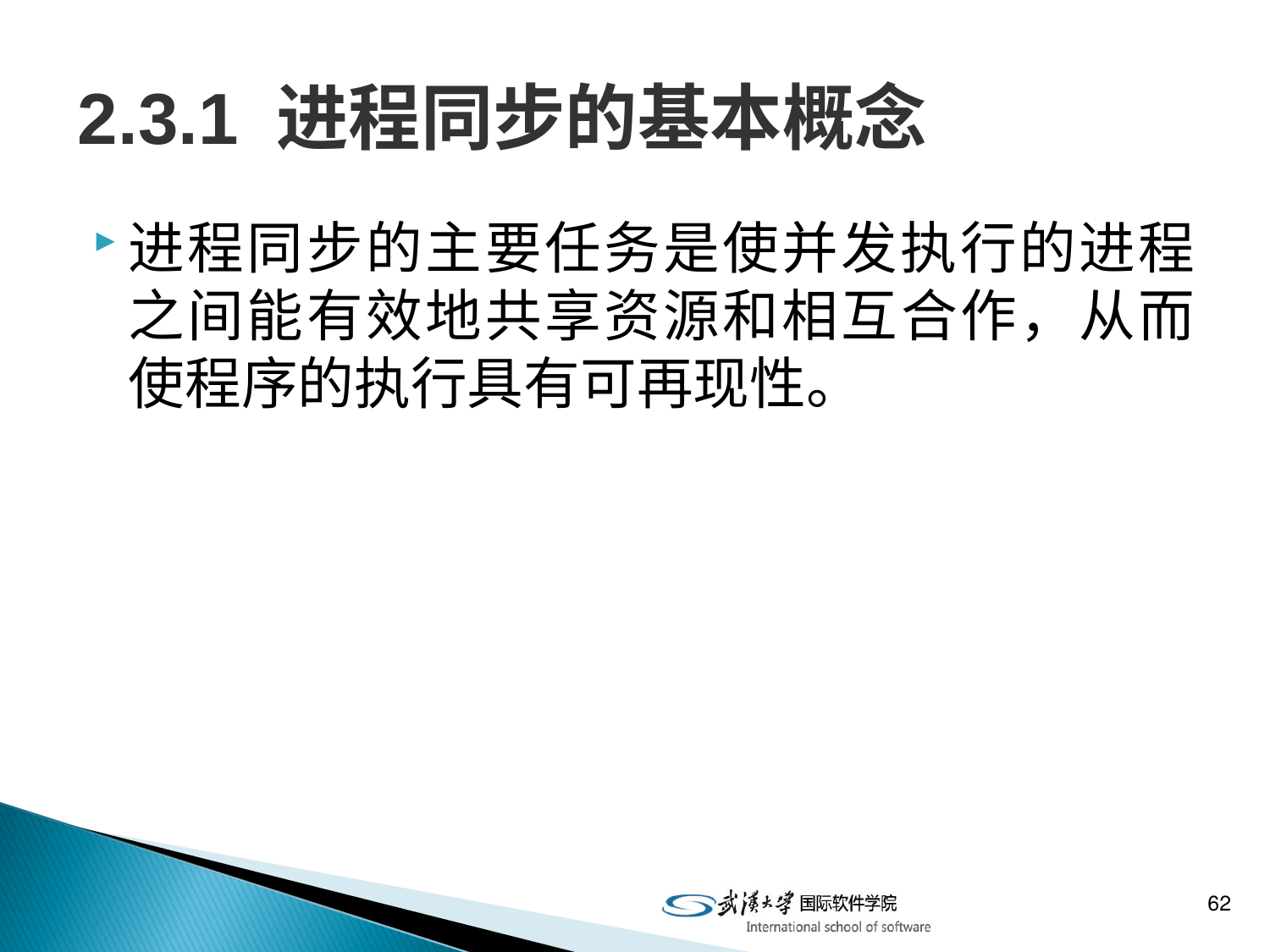

# 2.3.1 进程同步的基本概念
进程同步的主要任务是使并发执行的进程之间能有效地共享资源和相互合作，从而使程序的执行具有可再现性。